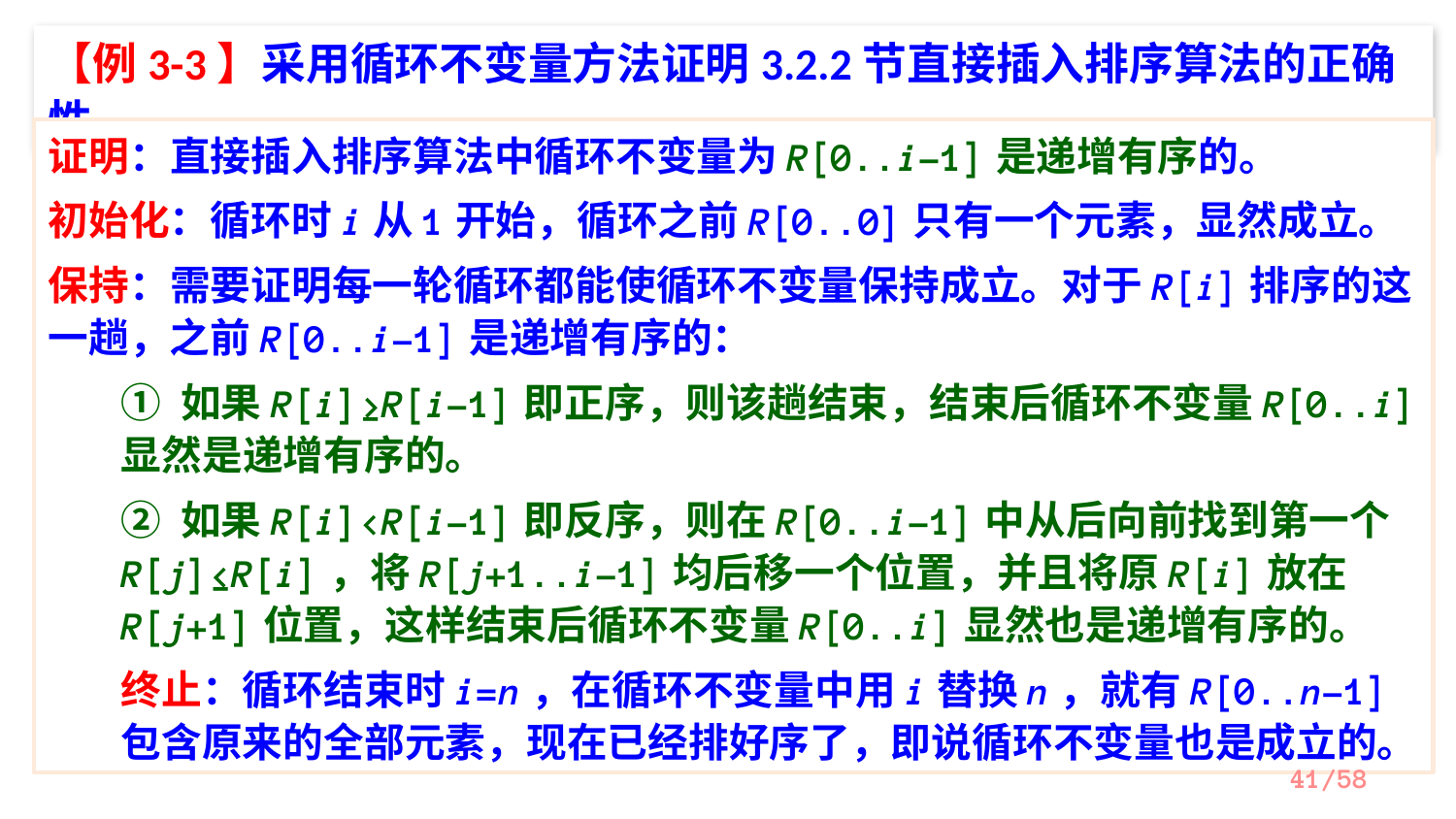

【例3-3】采用循环不变量方法证明3.2.2节直接插入排序算法的正确性。
证明：直接插入排序算法中循环不变量为R[0..i-1]是递增有序的。
初始化：循环时i从1开始，循环之前R[0..0]只有一个元素，显然成立。
保持：需要证明每一轮循环都能使循环不变量保持成立。对于R[i]排序的这一趟，之前R[0..i-1]是递增有序的：
① 如果R[i]≥R[i-1]即正序，则该趟结束，结束后循环不变量R[0..i]显然是递增有序的。
② 如果R[i]<R[i-1]即反序，则在R[0..i-1]中从后向前找到第一个R[j]≤R[i]，将R[j+1..i-1]均后移一个位置，并且将原R[i]放在R[j+1]位置，这样结束后循环不变量R[0..i]显然也是递增有序的。
终止：循环结束时i=n，在循环不变量中用i替换n，就有R[0..n-1]包含原来的全部元素，现在已经排好序了，即说循环不变量也是成立的。
41/58